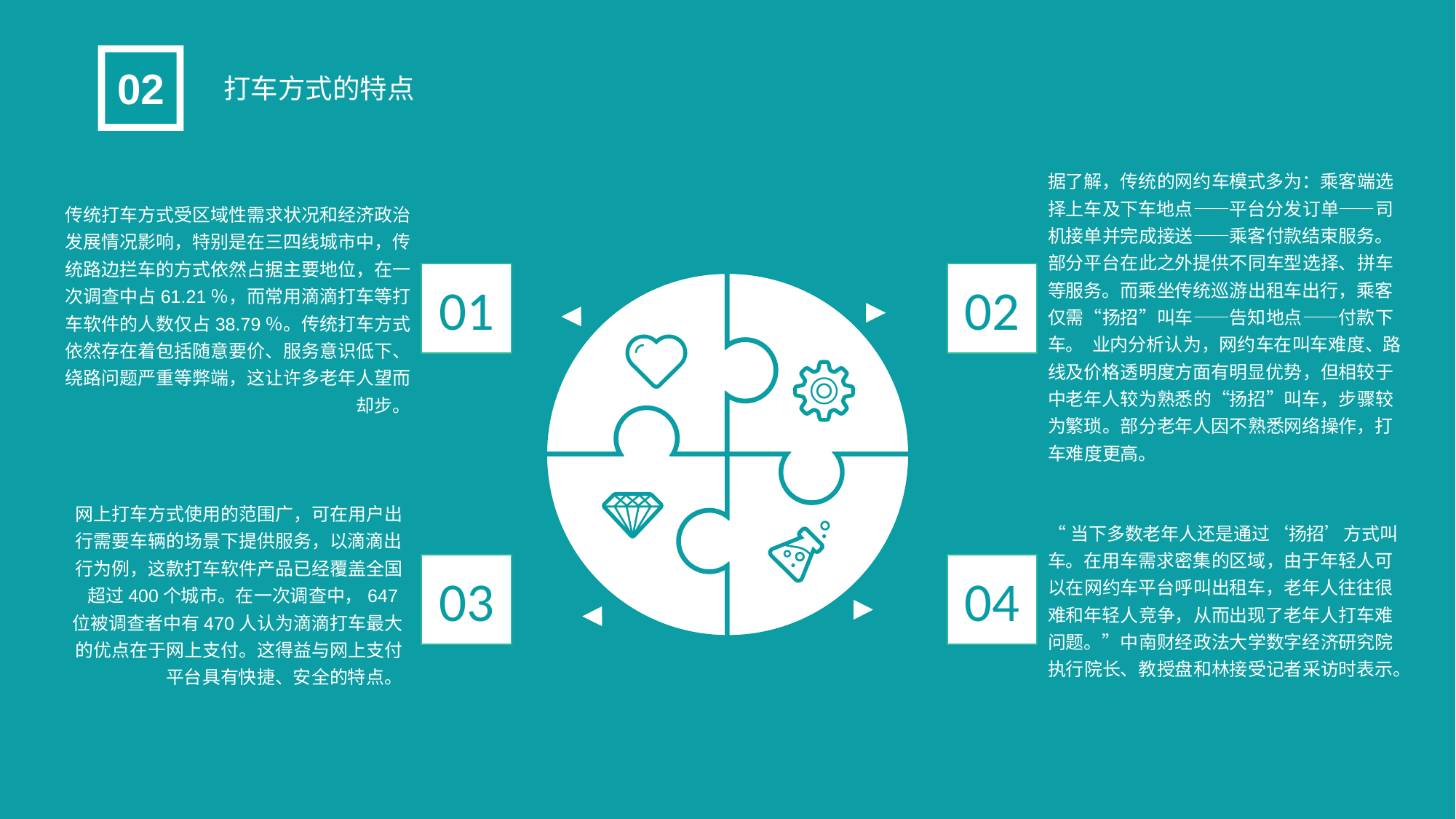

02
打车方式的特点
据了解，传统的网约车模式多为：乘客端选择上车及下车地点——平台分发订单——司机接单并完成接送——乘客付款结束服务。部分平台在此之外提供不同车型选择、拼车等服务。而乘坐传统巡游出租车出行，乘客仅需“扬招”叫车——告知地点——付款下车。  业内分析认为，网约车在叫车难度、路线及价格透明度方面有明显优势，但相较于中老年人较为熟悉的“扬招”叫车，步骤较为繁琐。部分老年人因不熟悉网络操作，打车难度更高。
传统打车方式受区域性需求状况和经济政治发展情况影响，特别是在三四线城市中，传统路边拦车的方式依然占据主要地位，在一次调查中占61.21％，而常用滴滴打车等打车软件的人数仅占38.79％。传统打车方式依然存在着包括随意要价、服务意识低下、绕路问题严重等弊端，这让许多老年人望而却步。
01
02

网上打车方式使用的范围广，可在用户出行需要车辆的场景下提供服务，以滴滴出行为例，这款打车软件产品已经覆盖全国超过400个城市。在一次调查中，647位被调查者中有470人认为滴滴打车最大的优点在于网上支付。这得益与网上支付平台具有快捷、安全的特点。
“当下多数老年人还是通过‘扬招’方式叫车。在用车需求密集的区域，由于年轻人可以在网约车平台呼叫出租车，老年人往往很难和年轻人竞争，从而出现了老年人打车难问题。”中南财经政法大学数字经济研究院执行院长、教授盘和林接受记者采访时表示。

03
04